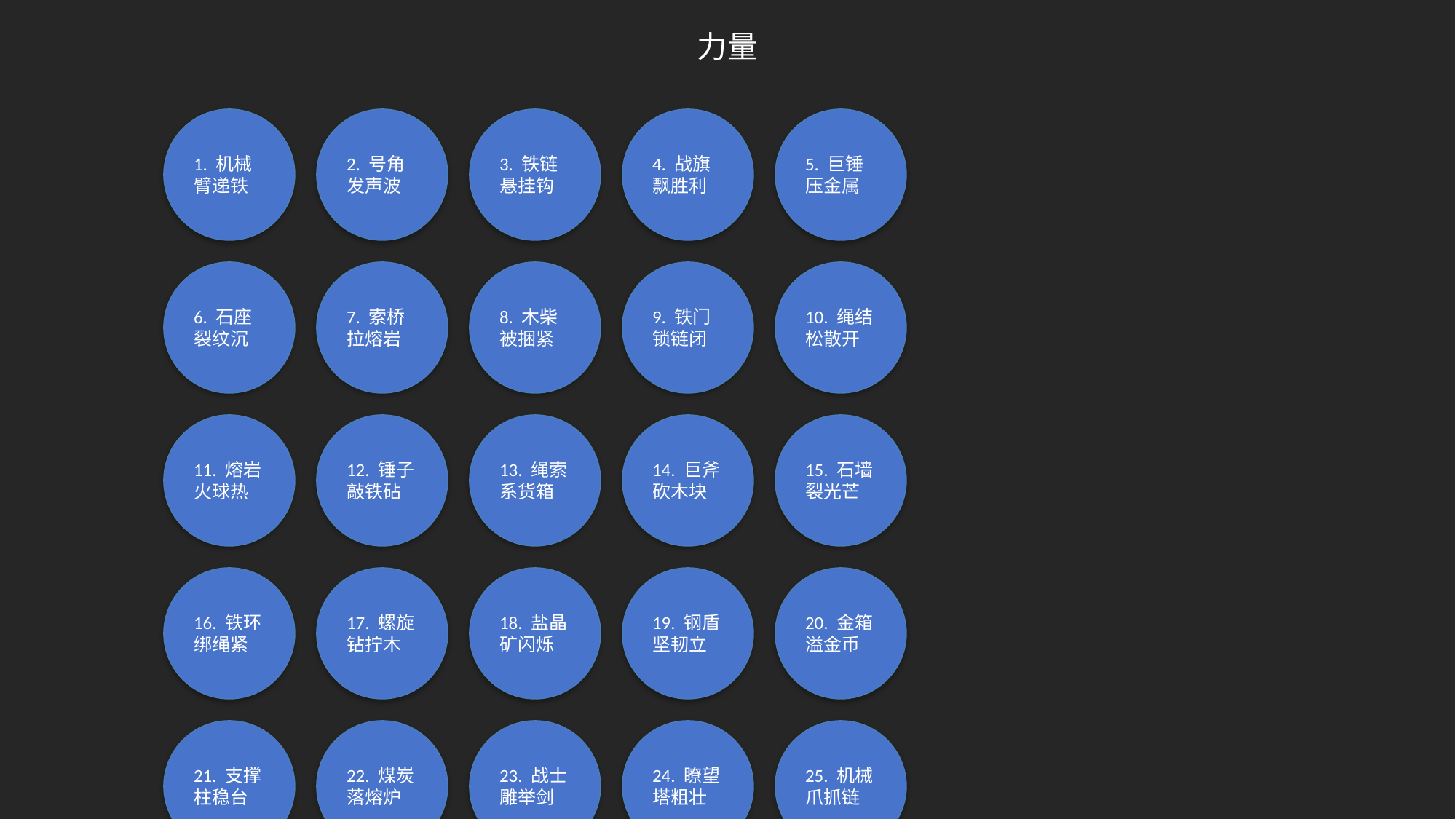

力量
1. 机械臂递铁
2. 号角发声波
3. 铁链悬挂钩
4. 战旗飘胜利
5. 巨锤压金属
6. 石座裂纹沉
7. 索桥拉熔岩
8. 木柴被捆紧
9. 铁门锁链闭
10. 绳结松散开
11. 熔岩火球热
12. 锤子敲铁砧
13. 绳索系货箱
14. 巨斧砍木块
15. 石墙裂光芒
16. 铁环绑绳紧
17. 螺旋钻拧木
18. 盐晶矿闪烁
19. 钢盾坚韧立
20. 金箱溢金币
21. 支撑柱稳台
22. 煤炭落熔炉
23. 战士雕举剑
24. 瞭望塔粗壮
25. 机械爪抓链